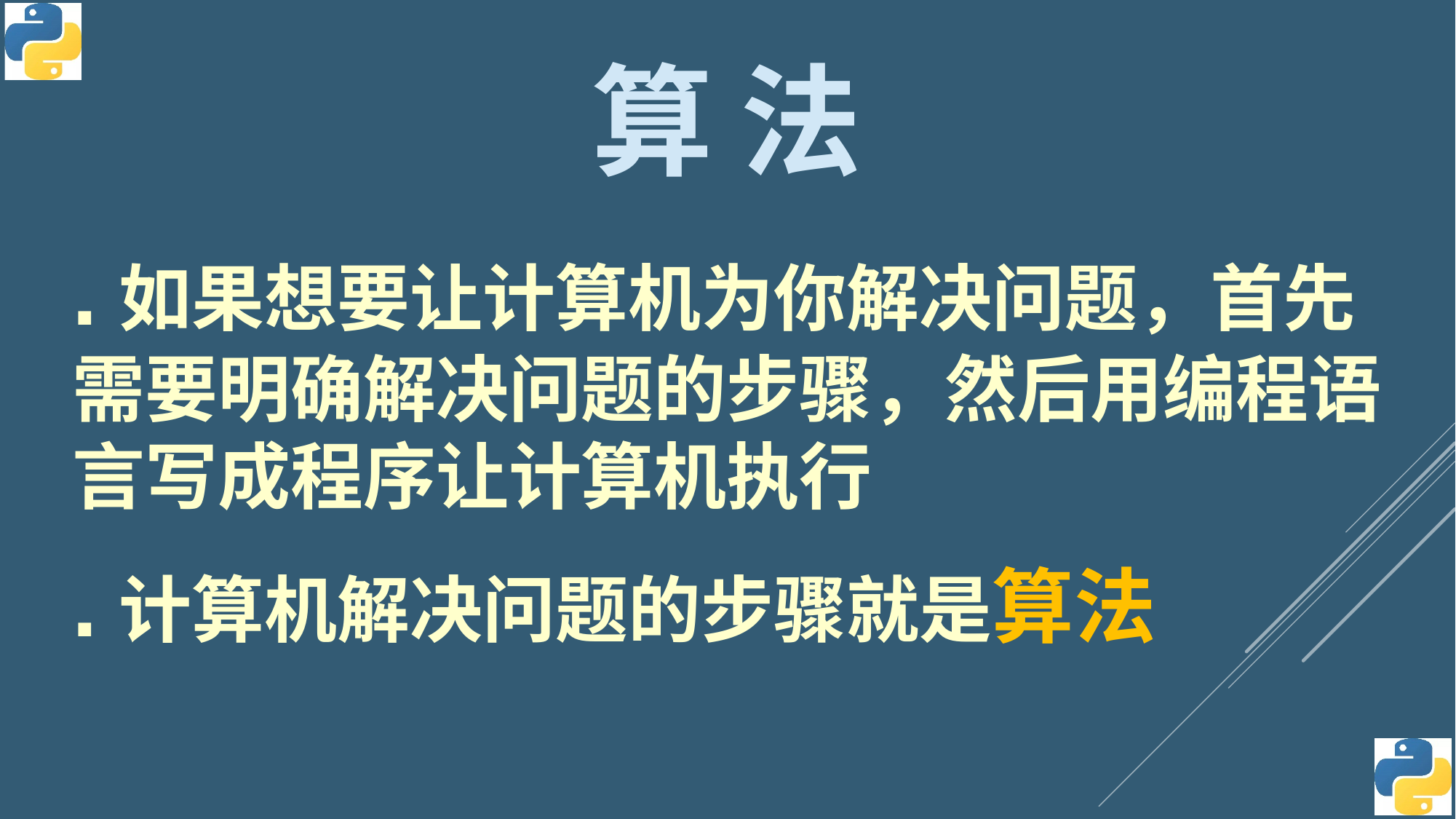

算 法
.如果想要让计算机为你解决问题，首先需要明确解决问题的步骤，然后用编程语言写成程序让计算机执行
.计算机解决问题的步骤就是算法